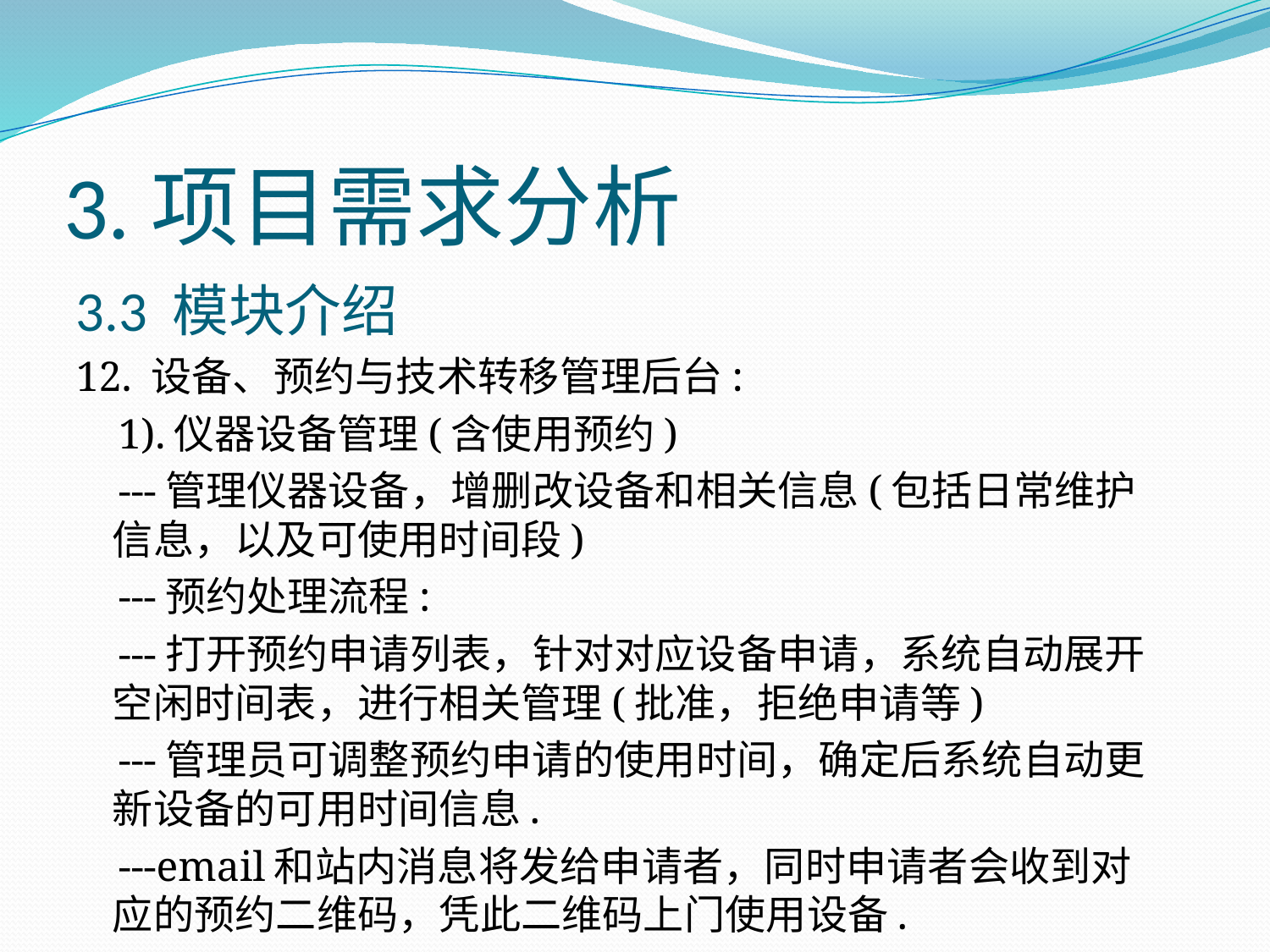

# 3.项目需求分析
3.3 模块介绍
12. 设备、预约与技术转移管理后台:
    1).仪器设备管理(含使用预约)
    ---管理仪器设备，增删改设备和相关信息(包括日常维护信息，以及可使用时间段)
    ---预约处理流程:
    ---打开预约申请列表，针对对应设备申请，系统自动展开空闲时间表，进行相关管理(批准，拒绝申请等)
    ---管理员可调整预约申请的使用时间，确定后系统自动更新设备的可用时间信息.
    ---email和站内消息将发给申请者，同时申请者会收到对应的预约二维码，凭此二维码上门使用设备.